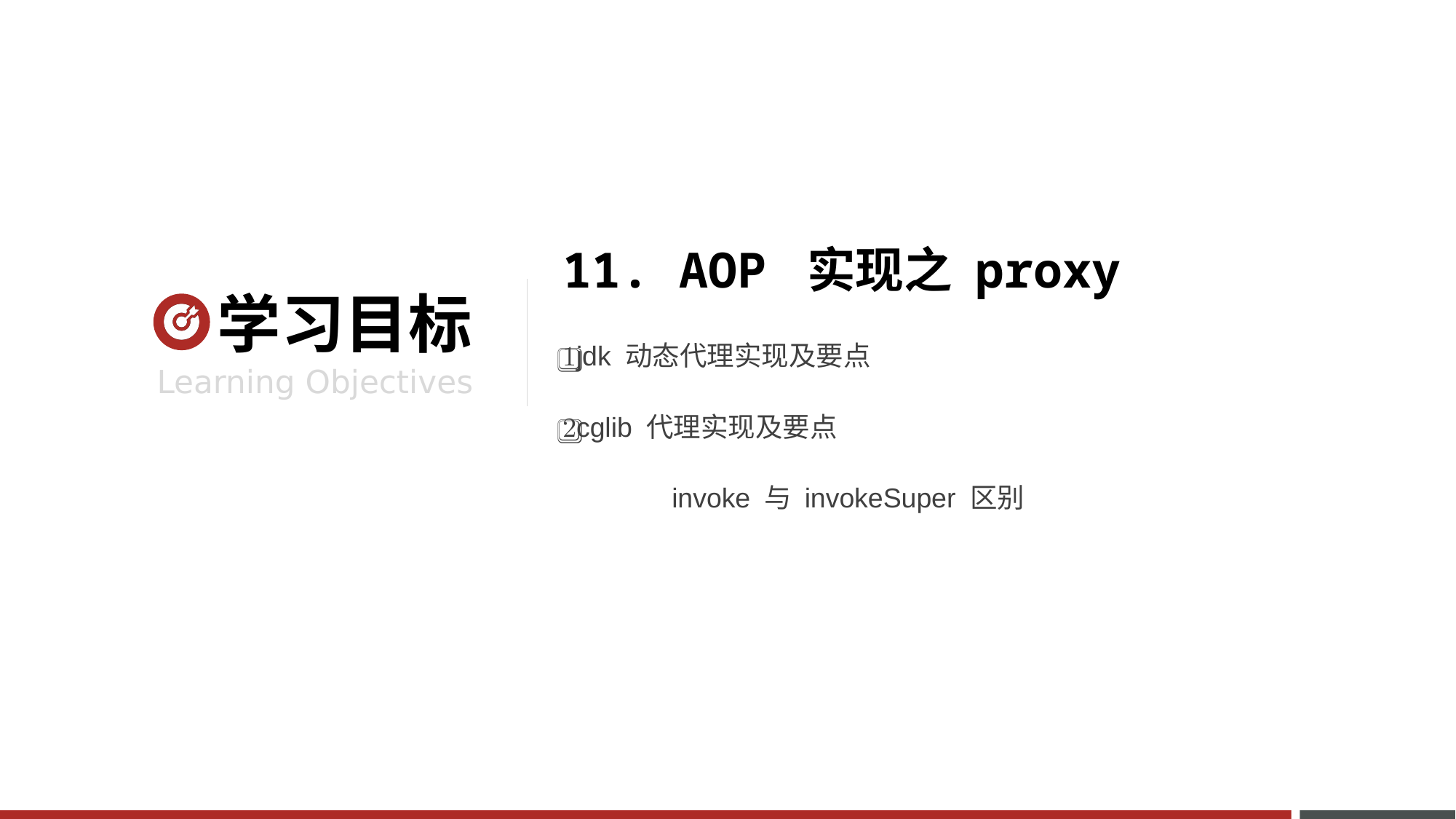

11. AOP 实现之 proxy
1️⃣jdk 动态代理实现及要点
2️⃣cglib 代理实现及要点
	invoke 与 invokeSuper 区别